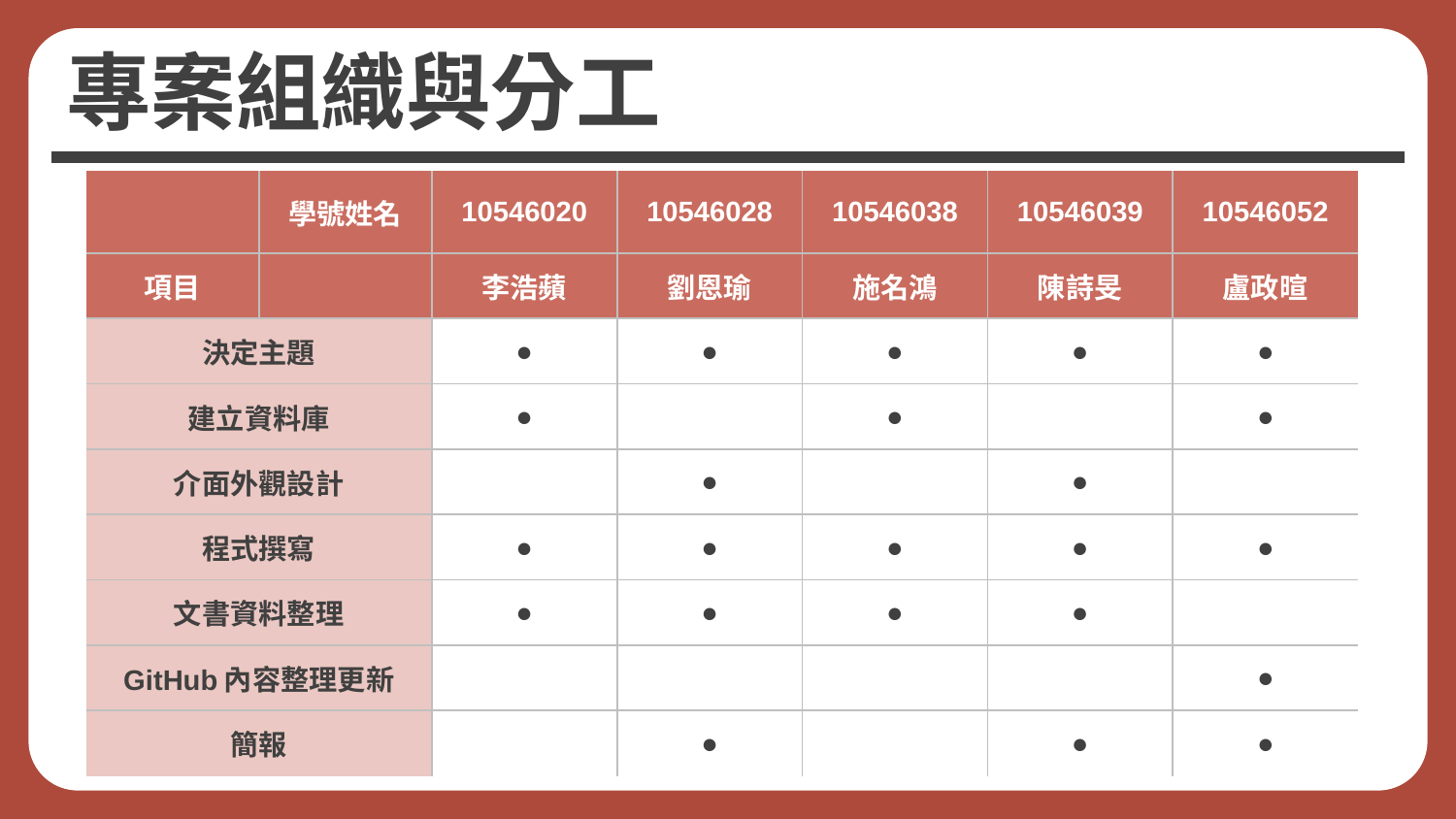

專案組織與分工
|  | 學號姓名 | 10546020 | 10546028 | 10546038 | 10546039 | 10546052 |
| --- | --- | --- | --- | --- | --- | --- |
| 項目 |  | 李浩蘋 | 劉恩瑜 | 施名鴻 | 陳詩旻 | 盧政暄 |
| 決定主題 |  | ● | ● | ● | ● | ● |
| 建立資料庫 |  | ● |  | ● |  | ● |
| 介面外觀設計 |  |  | ● |  | ● |  |
| 程式撰寫 |  | ● | ● | ● | ● | ● |
| 文書資料整理 |  | ● | ● | ● | ● |  |
| GitHub內容整理更新 |  |  |  |  |  | ● |
| 簡報 |  |  | ● |  | ● | ● |